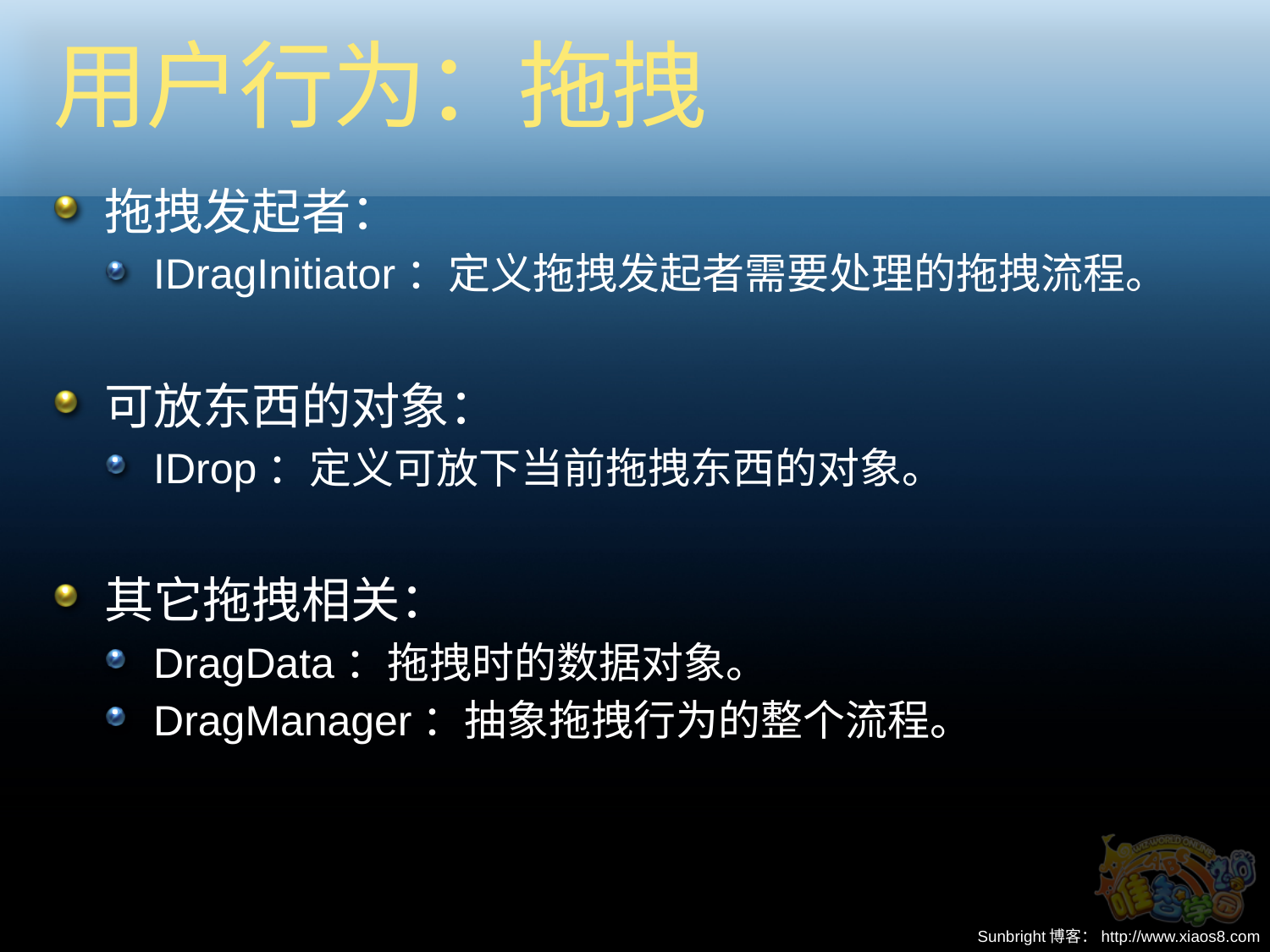

# 用户行为：拖拽
拖拽发起者：
IDragInitiator：定义拖拽发起者需要处理的拖拽流程。

可放东西的对象：
IDrop：定义可放下当前拖拽东西的对象。

其它拖拽相关：
DragData：拖拽时的数据对象。
DragManager：抽象拖拽行为的整个流程。